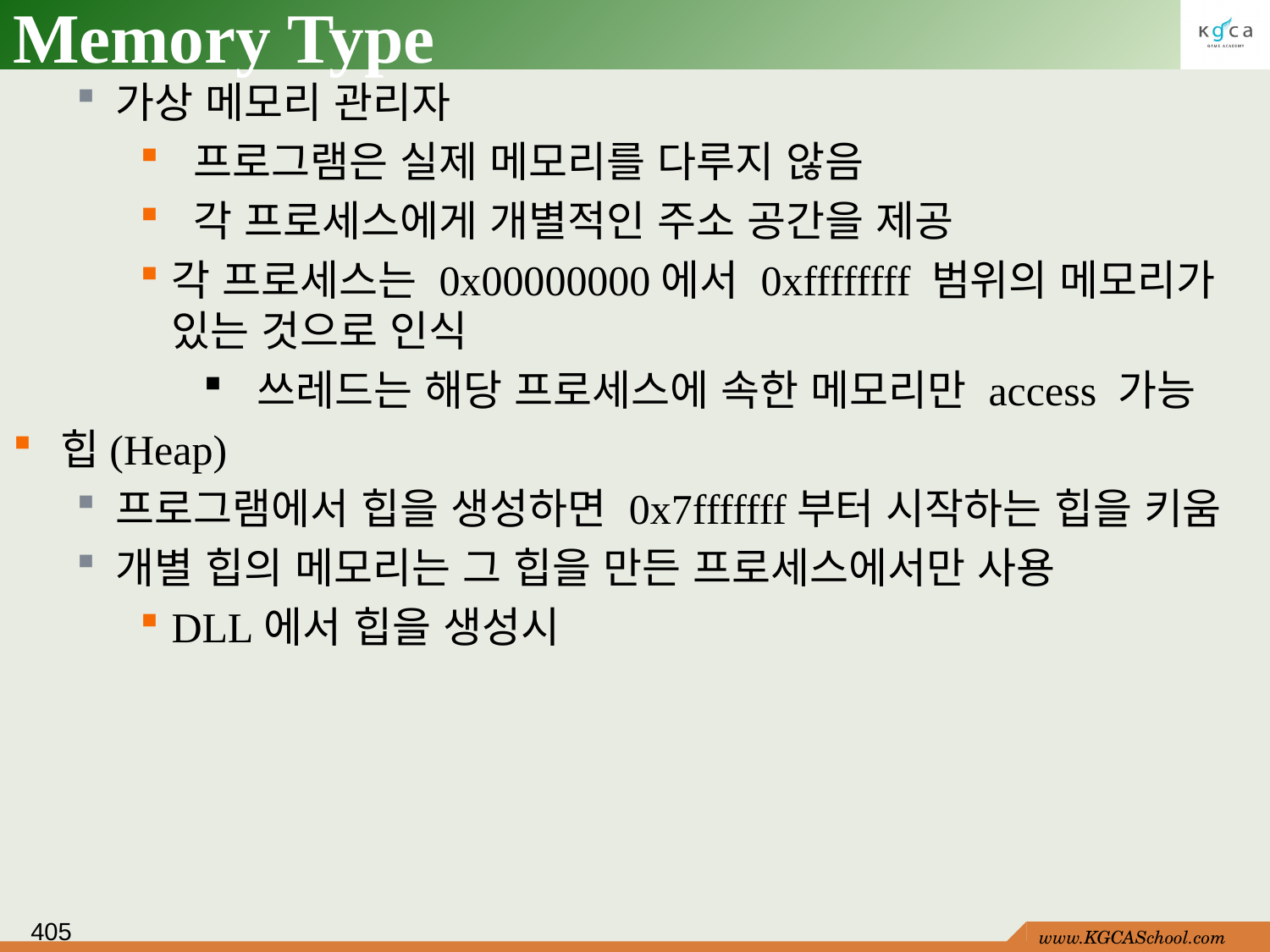

# Memory Type
가상 메모리 관리자
 프로그램은 실제 메모리를 다루지 않음
 각 프로세스에게 개별적인 주소 공간을 제공
각 프로세스는 0x00000000에서 0xffffffff 범위의 메모리가 있는 것으로 인식
 쓰레드는 해당 프로세스에 속한 메모리만 access 가능
힙(Heap)
프로그램에서 힙을 생성하면 0x7fffffff부터 시작하는 힙을 키움
개별 힙의 메모리는 그 힙을 만든 프로세스에서만 사용
DLL에서 힙을 생성시

405